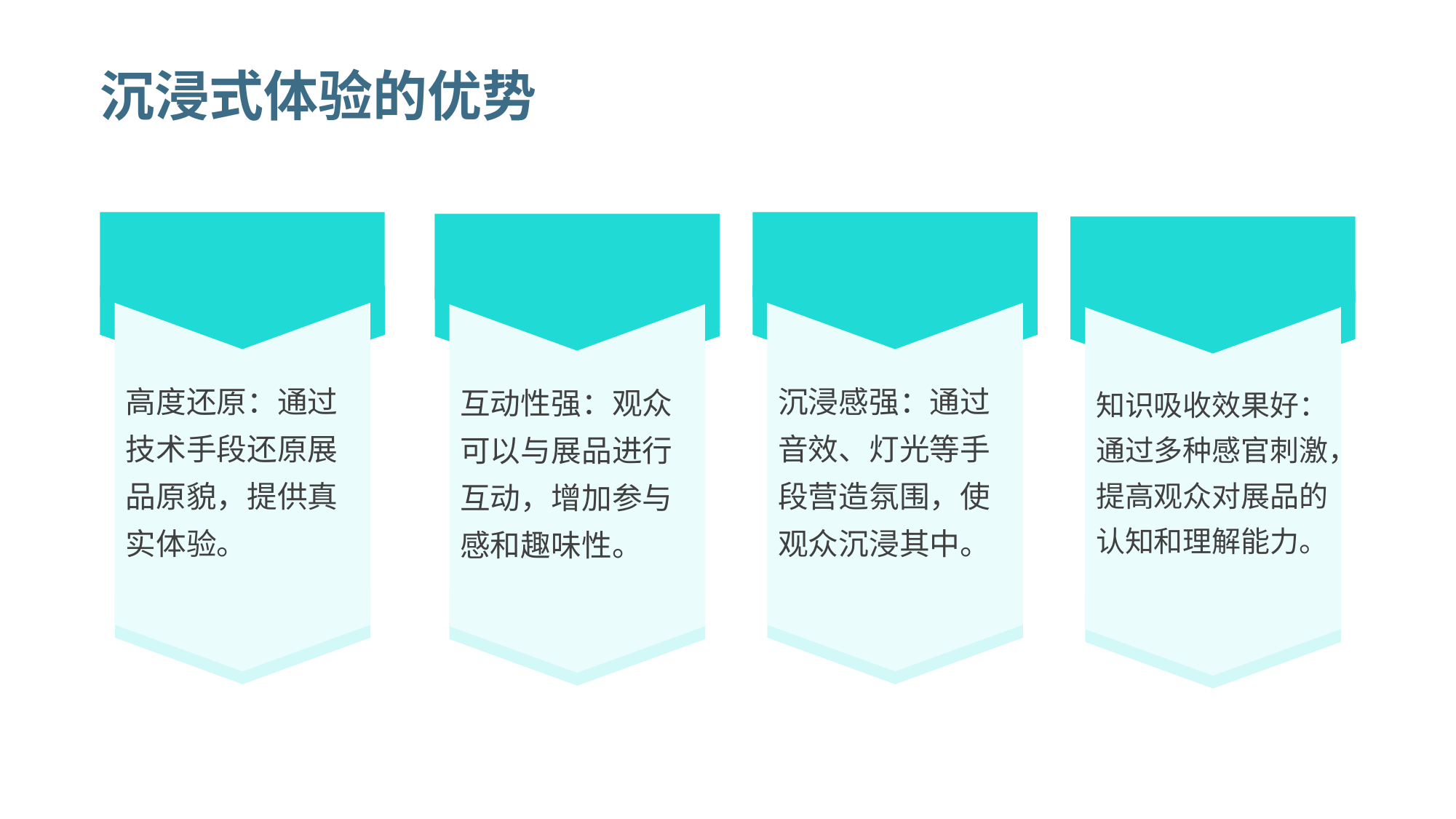

# 沉浸式体验的优势

高度还原：通过技术手段还原展品原貌，提供真实体验。
沉浸感强：通过音效、灯光等手段营造氛围，使观众沉浸其中。
互动性强：观众可以与展品进行互动，增加参与感和趣味性。
知识吸收效果好：通过多种感官刺激，提高观众对展品的认知和理解能力。